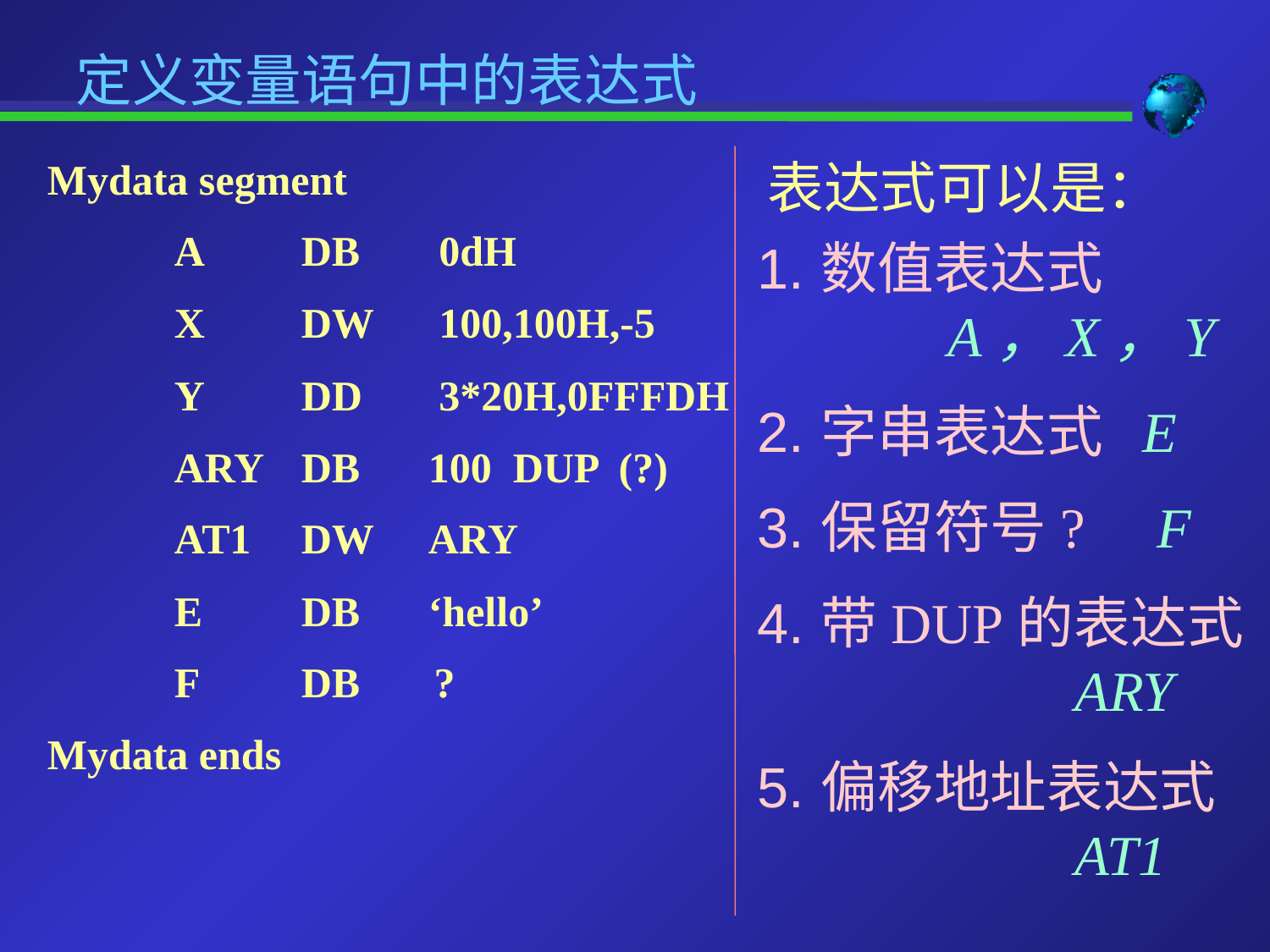

# 定义变量语句中的表达式
Mydata segment
	A 	DB	 0dH
	X 	DW	 100,100H,-5
	Y 	DD 	 3*20H,0FFFDH
	ARY 	DB 	100  DUP  (?)
	AT1 	DW 	ARY
	E 	DB 	‘hello’
	F 	DB       ?
Mydata ends

表达式可以是：
数值表达式
	A，X，Y
字串表达式  E
保留符号?     F
带DUP的表达式   		ARY
偏移地址表达式   		AT1
9